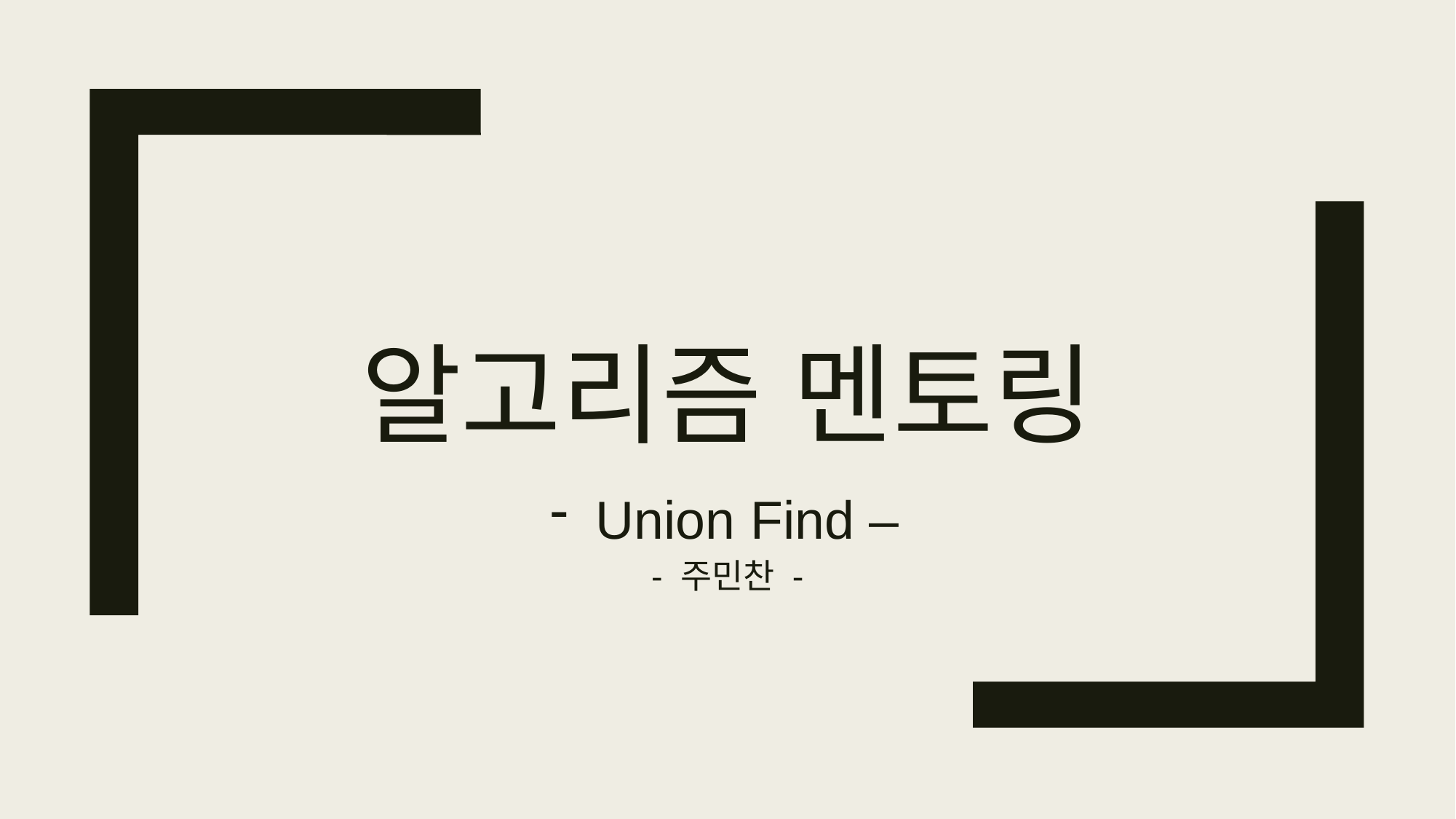

# 알고리즘 멘토링
Union Find –
- 주민찬 -